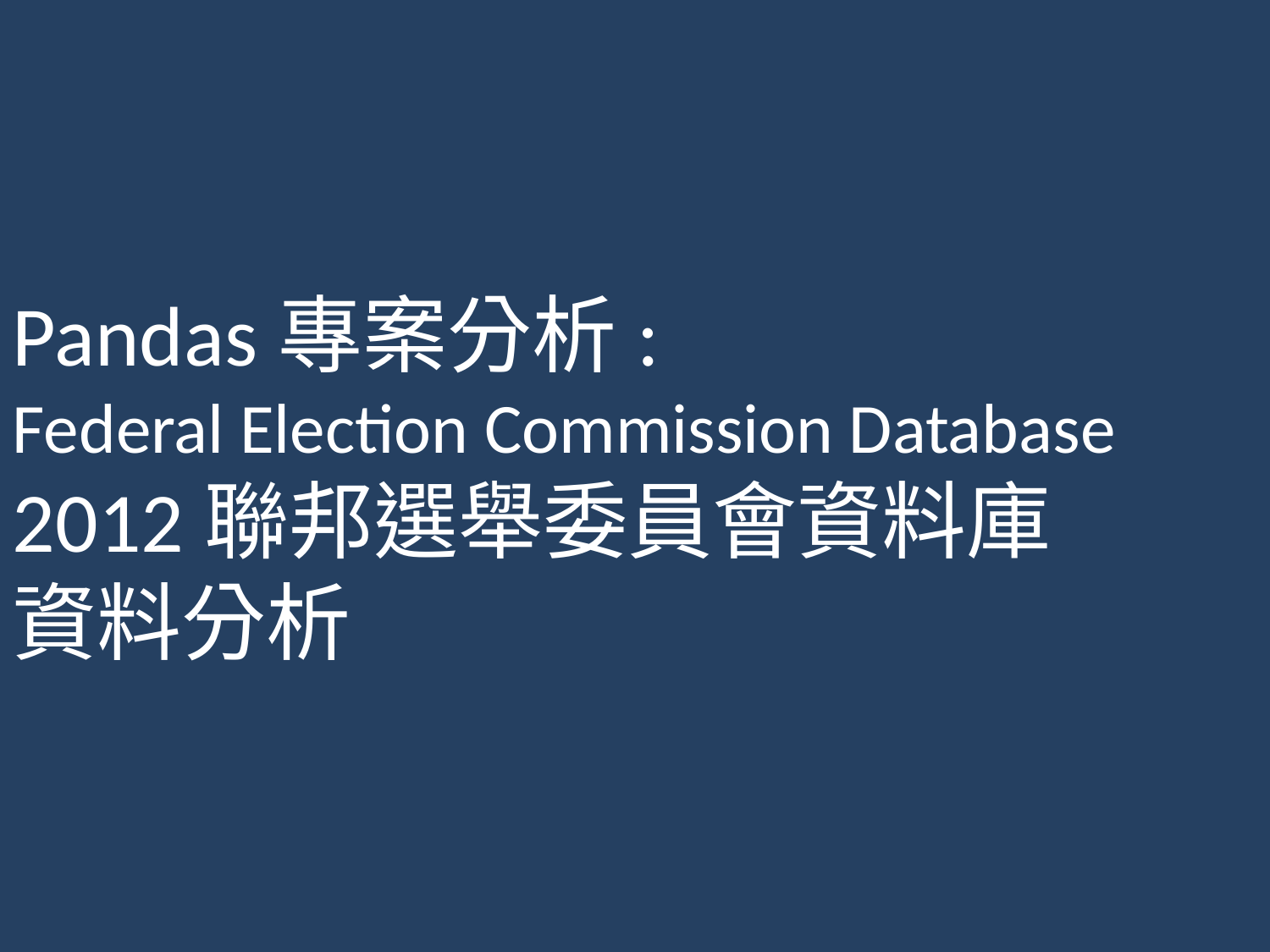

Pandas專案分析:
Federal Election Commission Database
2012聯邦選舉委員會資料庫
資料分析